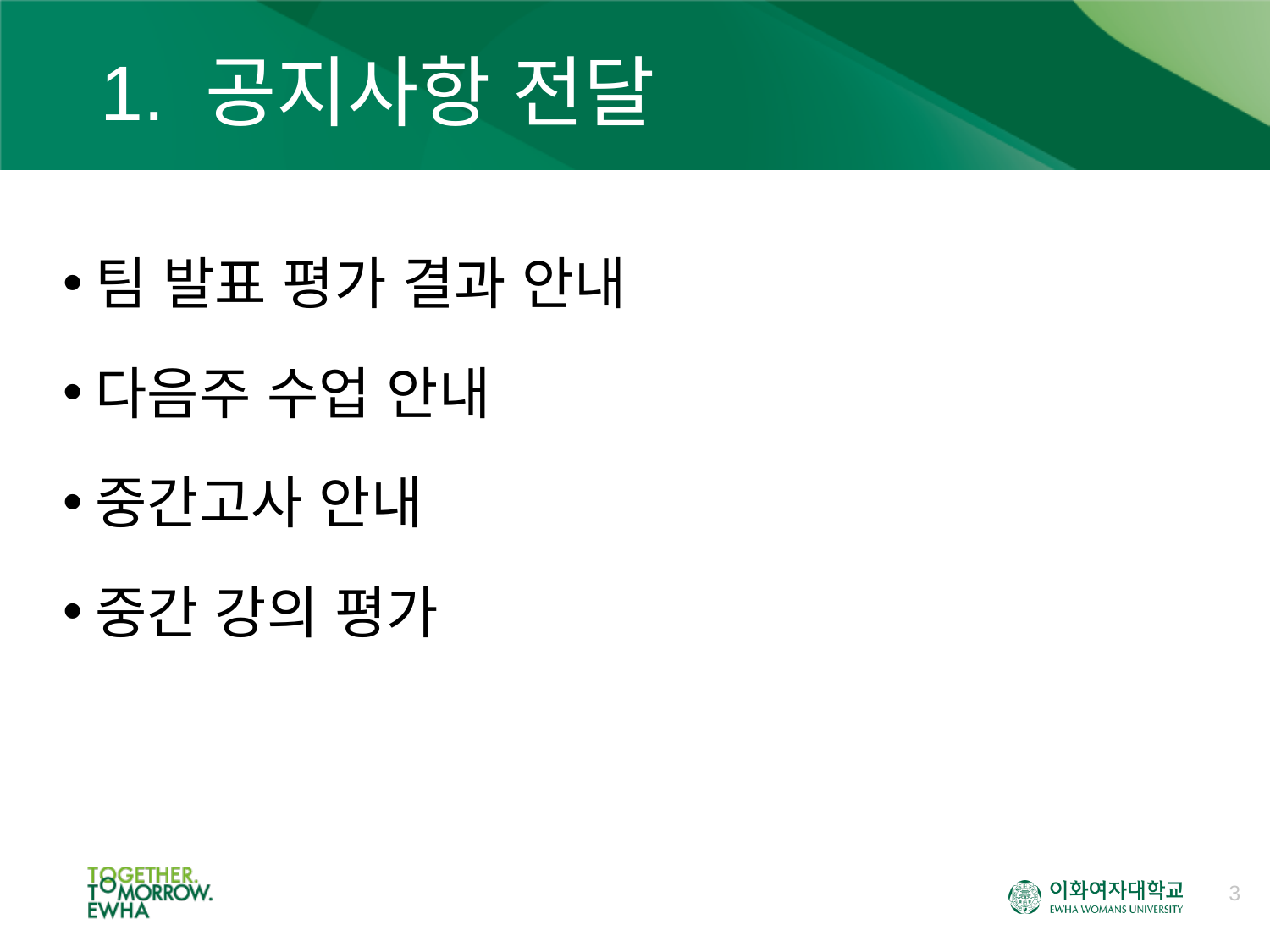

# 1. 공지사항 전달
팀 발표 평가 결과 안내
다음주 수업 안내
중간고사 안내
중간 강의 평가
3